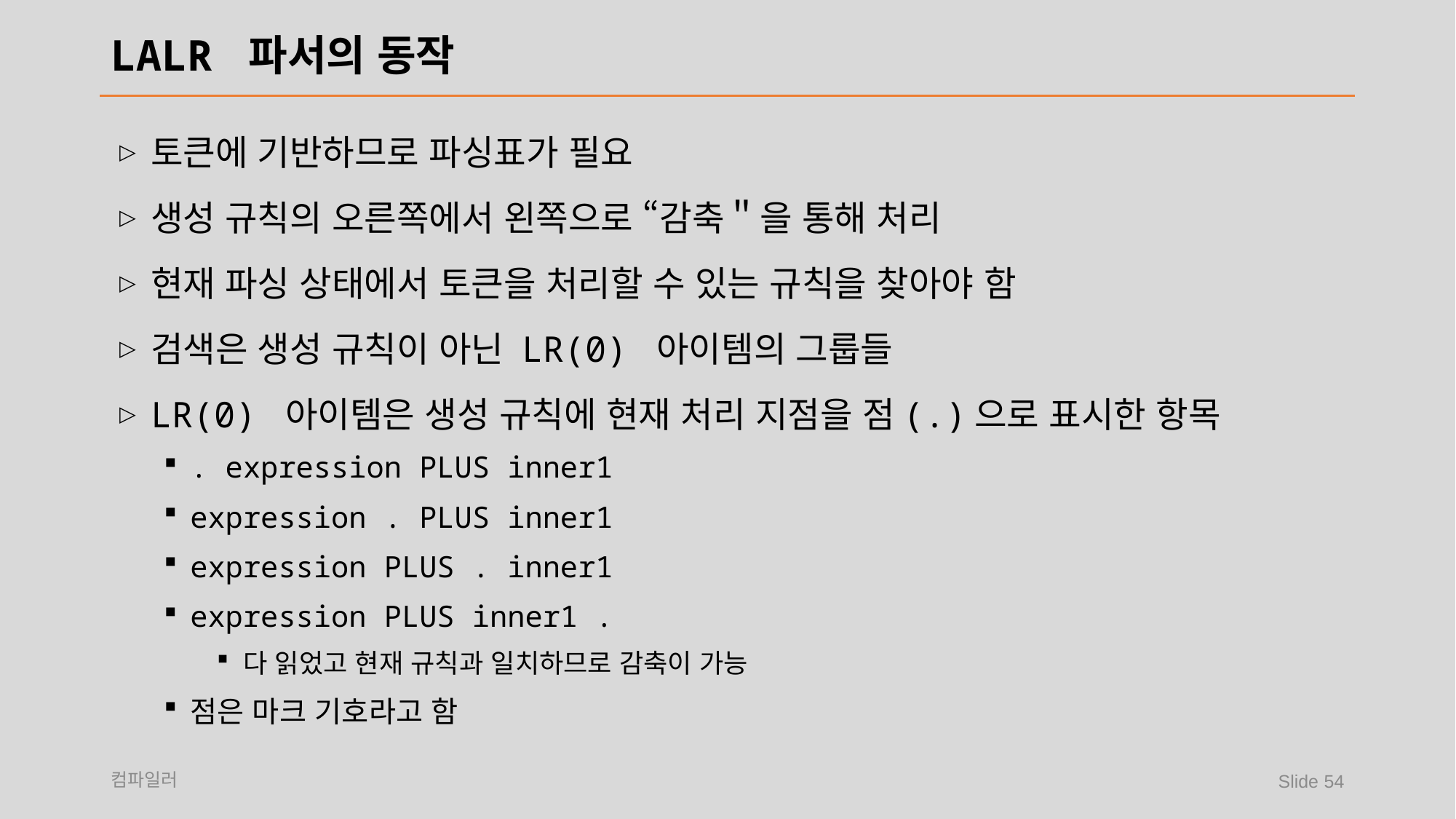

# LALR 파서의 동작
토큰에 기반하므로 파싱표가 필요
생성 규칙의 오른쪽에서 왼쪽으로 “감축＂을 통해 처리
현재 파싱 상태에서 토큰을 처리할 수 있는 규칙을 찾아야 함
검색은 생성 규칙이 아닌 LR(0) 아이템의 그룹들
LR(0) 아이템은 생성 규칙에 현재 처리 지점을 점(.)으로 표시한 항목
. expression PLUS inner1
expression . PLUS inner1
expression PLUS . inner1
expression PLUS inner1 .
다 읽었고 현재 규칙과 일치하므로 감축이 가능
점은 마크 기호라고 함

컴파일러
Slide 54